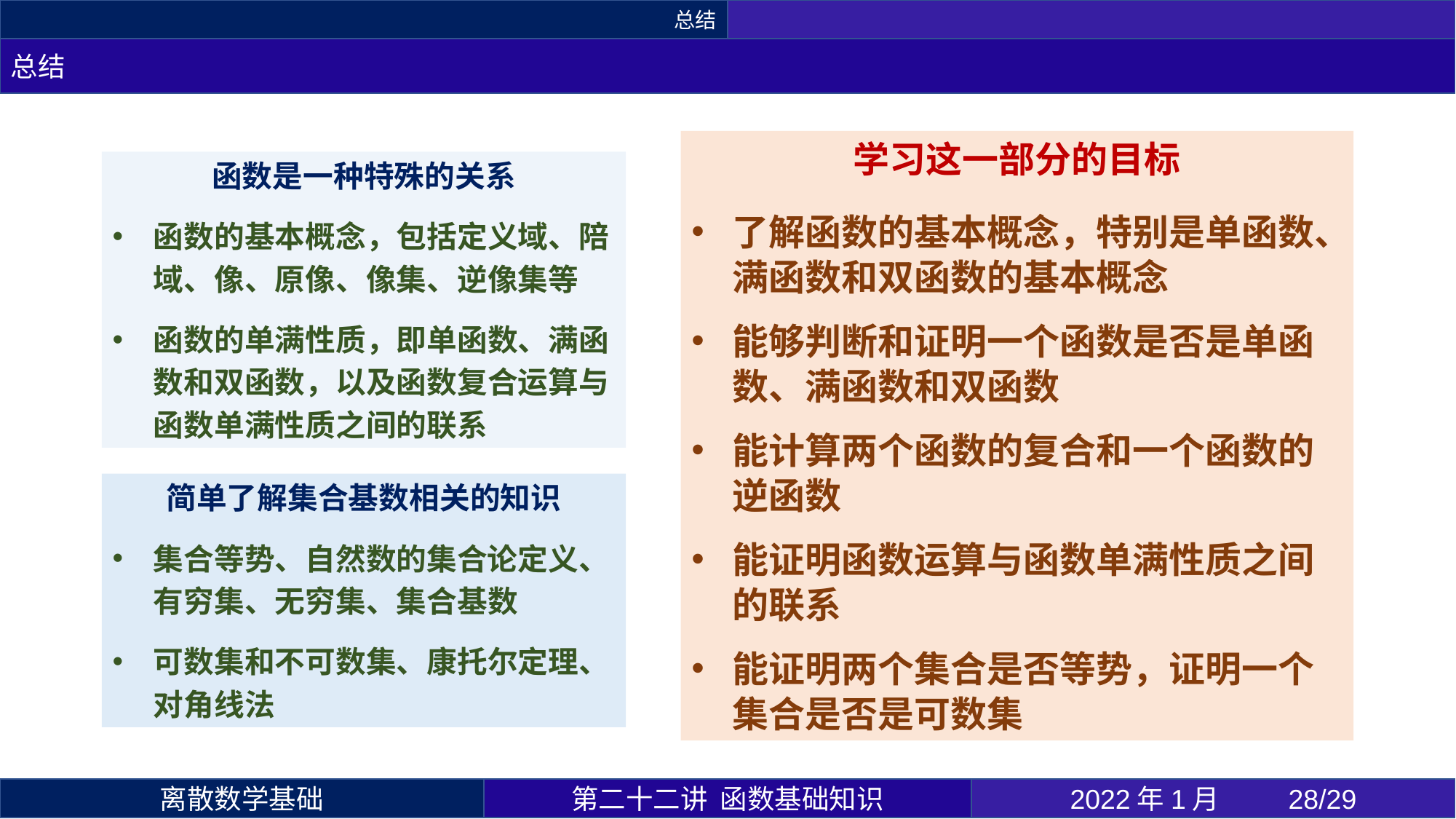

总结
总结
学习这一部分的目标
了解函数的基本概念，特别是单函数、满函数和双函数的基本概念
能够判断和证明一个函数是否是单函数、满函数和双函数
能计算两个函数的复合和一个函数的逆函数
能证明函数运算与函数单满性质之间的联系
能证明两个集合是否等势，证明一个集合是否是可数集
函数是一种特殊的关系
函数的基本概念，包括定义域、陪域、像、原像、像集、逆像集等
函数的单满性质，即单函数、满函数和双函数，以及函数复合运算与函数单满性质之间的联系
简单了解集合基数相关的知识
集合等势、自然数的集合论定义、有穷集、无穷集、集合基数
可数集和不可数集、康托尔定理、对角线法
第二十二讲  函数基础知识
2022年1月 	28/29
离散数学基础